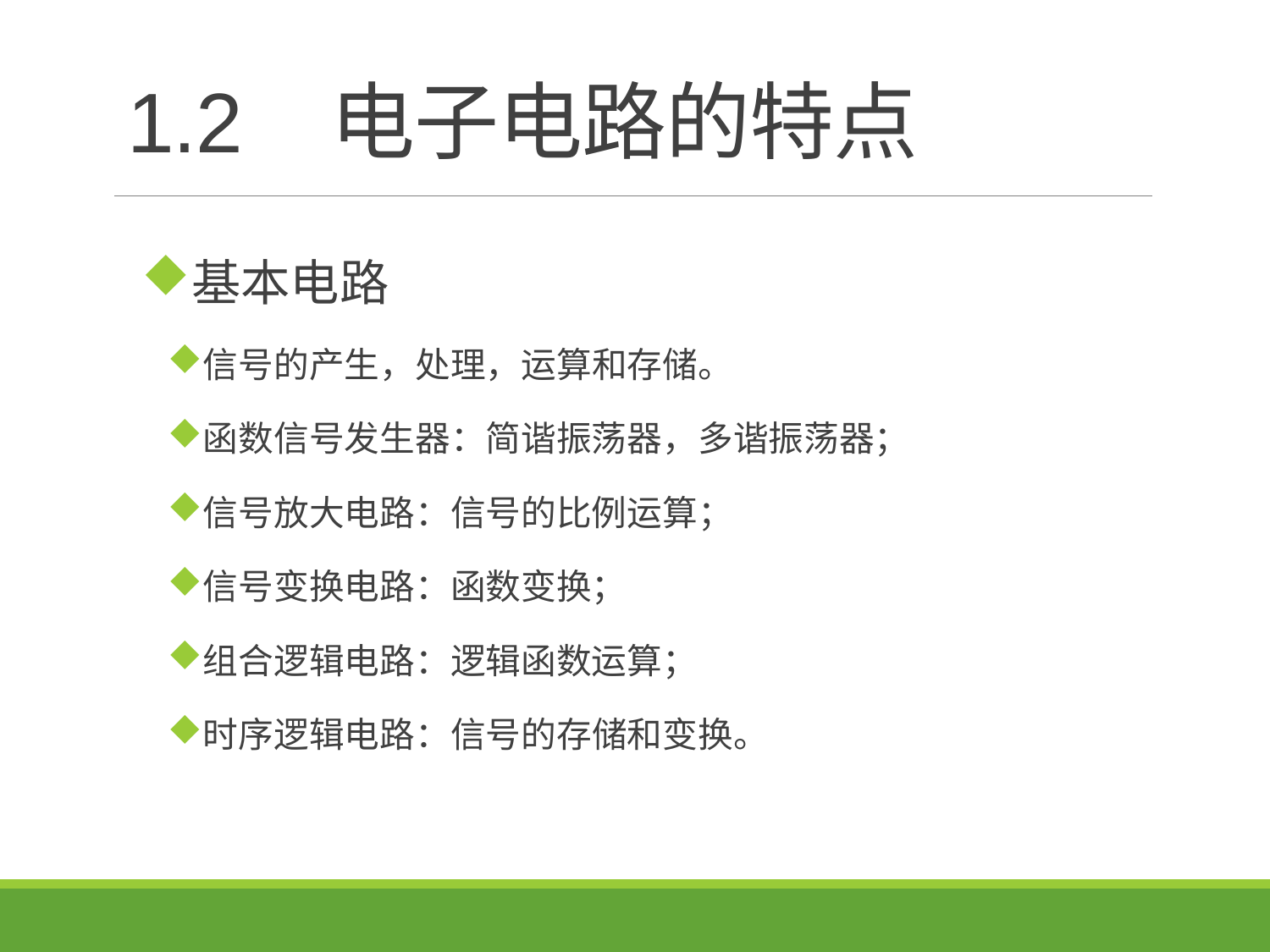

# 1.2   电子电路的特点
基本电路
信号的产生，处理，运算和存储。
函数信号发生器：简谐振荡器，多谐振荡器；
信号放大电路：信号的比例运算；
信号变换电路：函数变换；
组合逻辑电路：逻辑函数运算；
时序逻辑电路：信号的存储和变换。